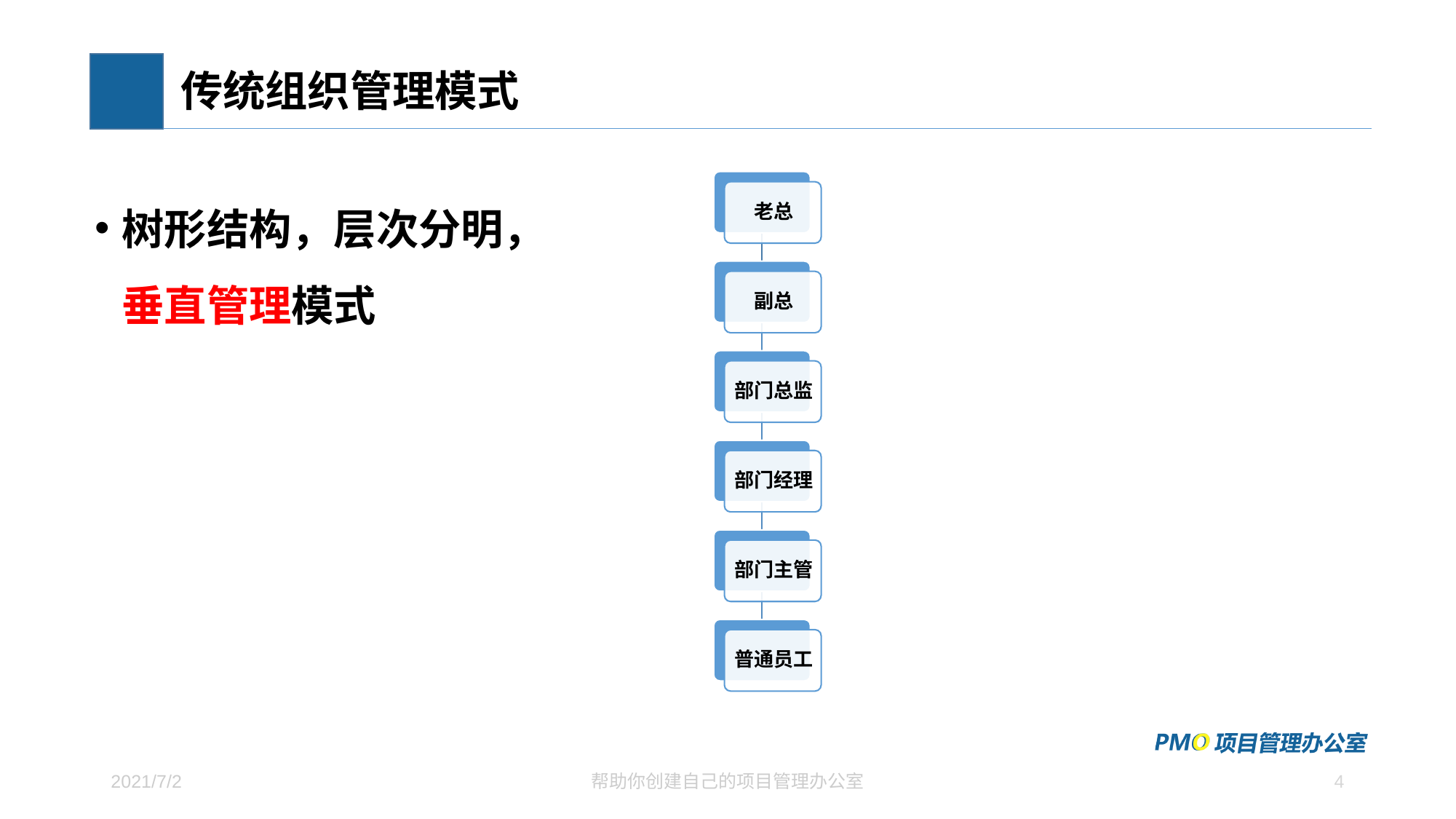

# 传统组织管理模式
树形结构，层次分明，垂直管理模式
老总
副总
部门总监
部门经理
部门主管
普通员工
4
2021/7/2
帮助你创建自己的项目管理办公室